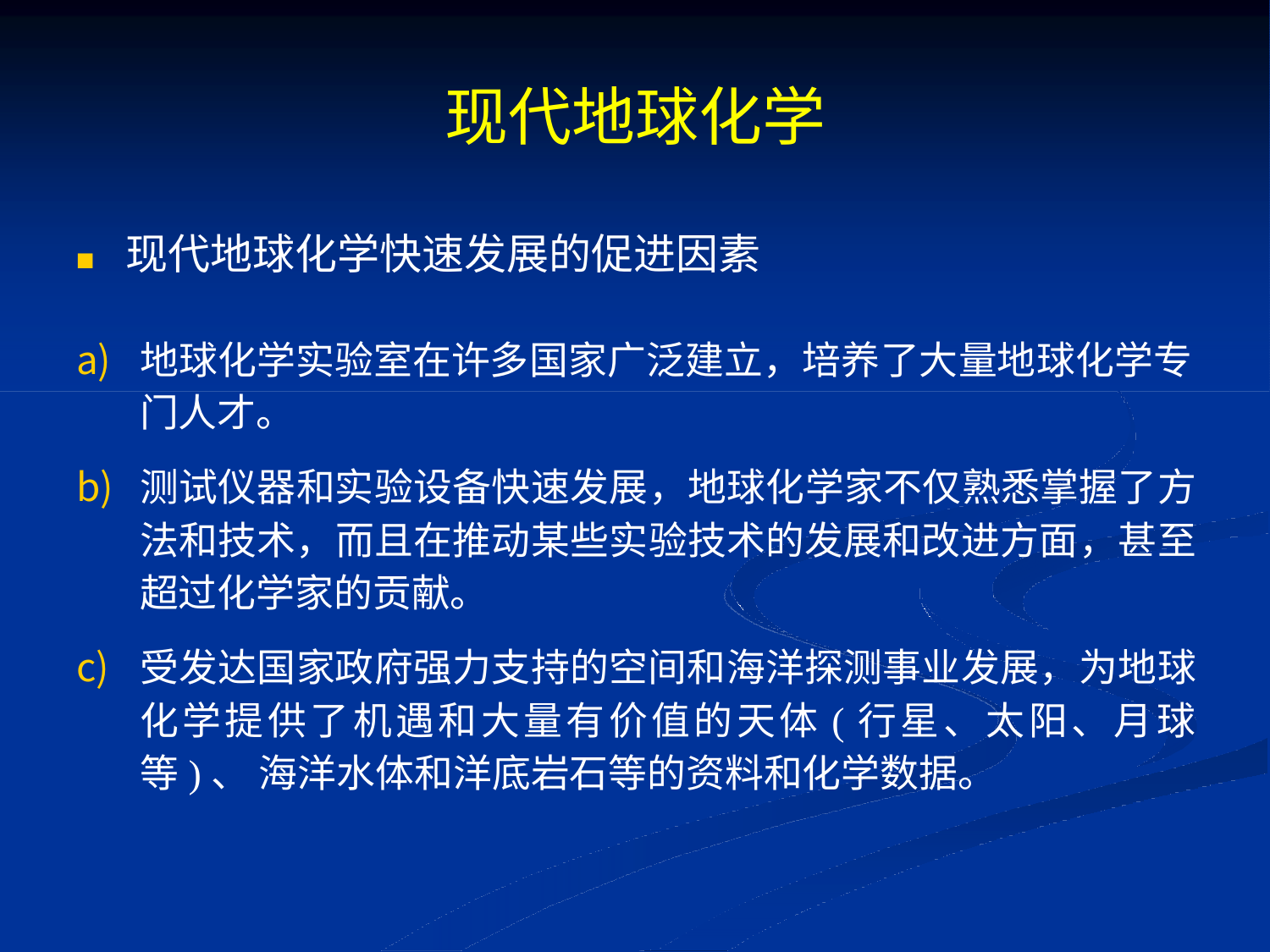

# 现代地球化学
◼	现代地球化学快速发展的促进因素

地球化学实验室在许多国家广泛建立，培养了大量地球化学专
门人才。
测试仪器和实验设备快速发展，地球化学家不仅熟悉掌握了方 法和技术，而且在推动某些实验技术的发展和改进方面，甚至 超过化学家的贡献。
受发达国家政府强力支持的空间和海洋探测事业发展，为地球 化学提供了机遇和大量有价值的天体(行星、太阳、月球等)、 海洋水体和洋底岩石等的资料和化学数据。